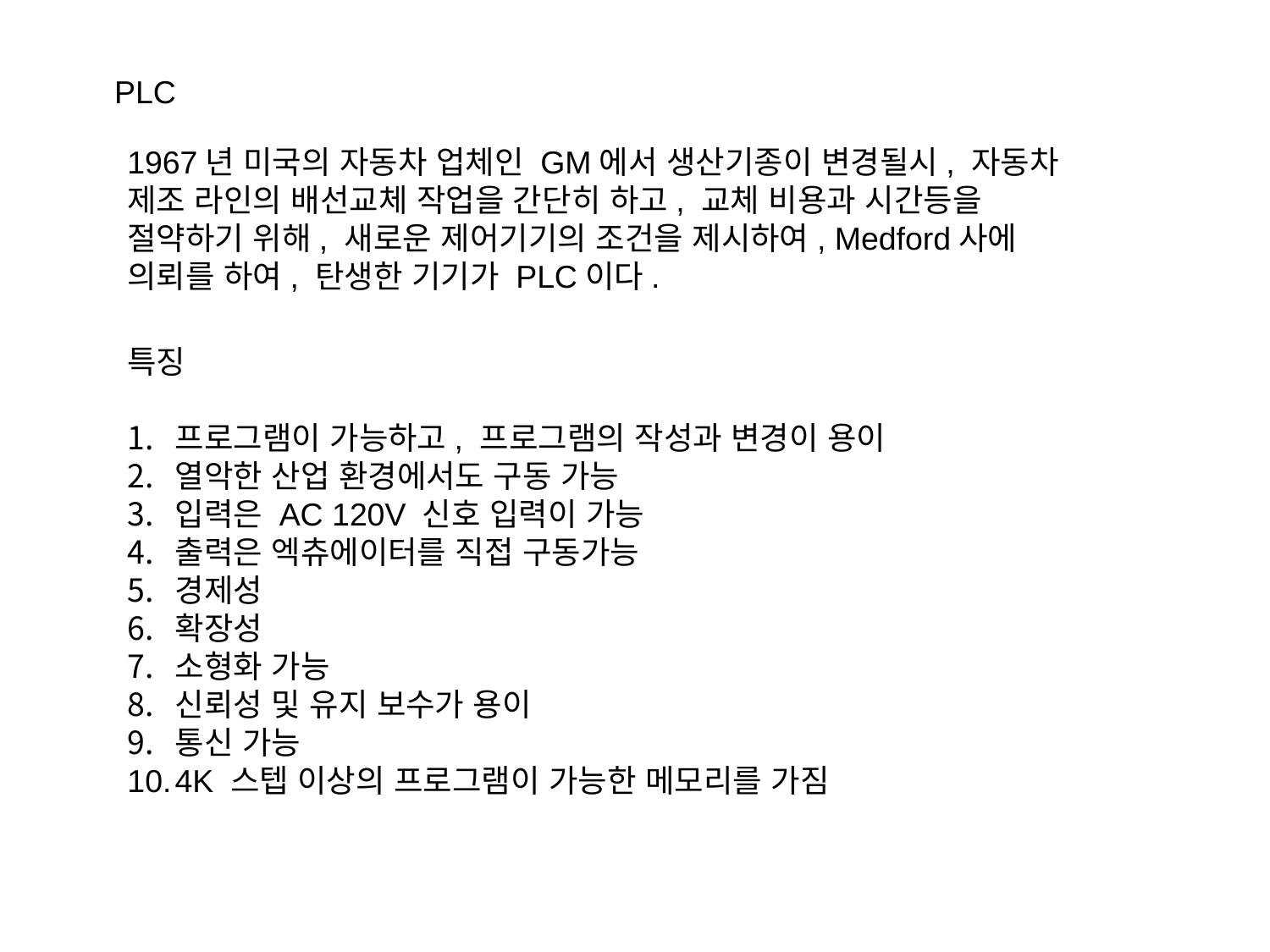

PLC
1967년 미국의 자동차 업체인 GM에서 생산기종이 변경될시, 자동차 제조 라인의 배선교체 작업을 간단히 하고, 교체 비용과 시간등을 절약하기 위해, 새로운 제어기기의 조건을 제시하여, Medford사에 의뢰를 하여, 탄생한 기기가 PLC이다.
특징

프로그램이 가능하고, 프로그램의 작성과 변경이 용이
열악한 산업 환경에서도 구동 가능
입력은 AC 120V 신호 입력이 가능
출력은 엑츄에이터를 직접 구동가능
경제성
확장성
소형화 가능
신뢰성 및 유지 보수가 용이
통신 가능
4K 스텝 이상의 프로그램이 가능한 메모리를 가짐